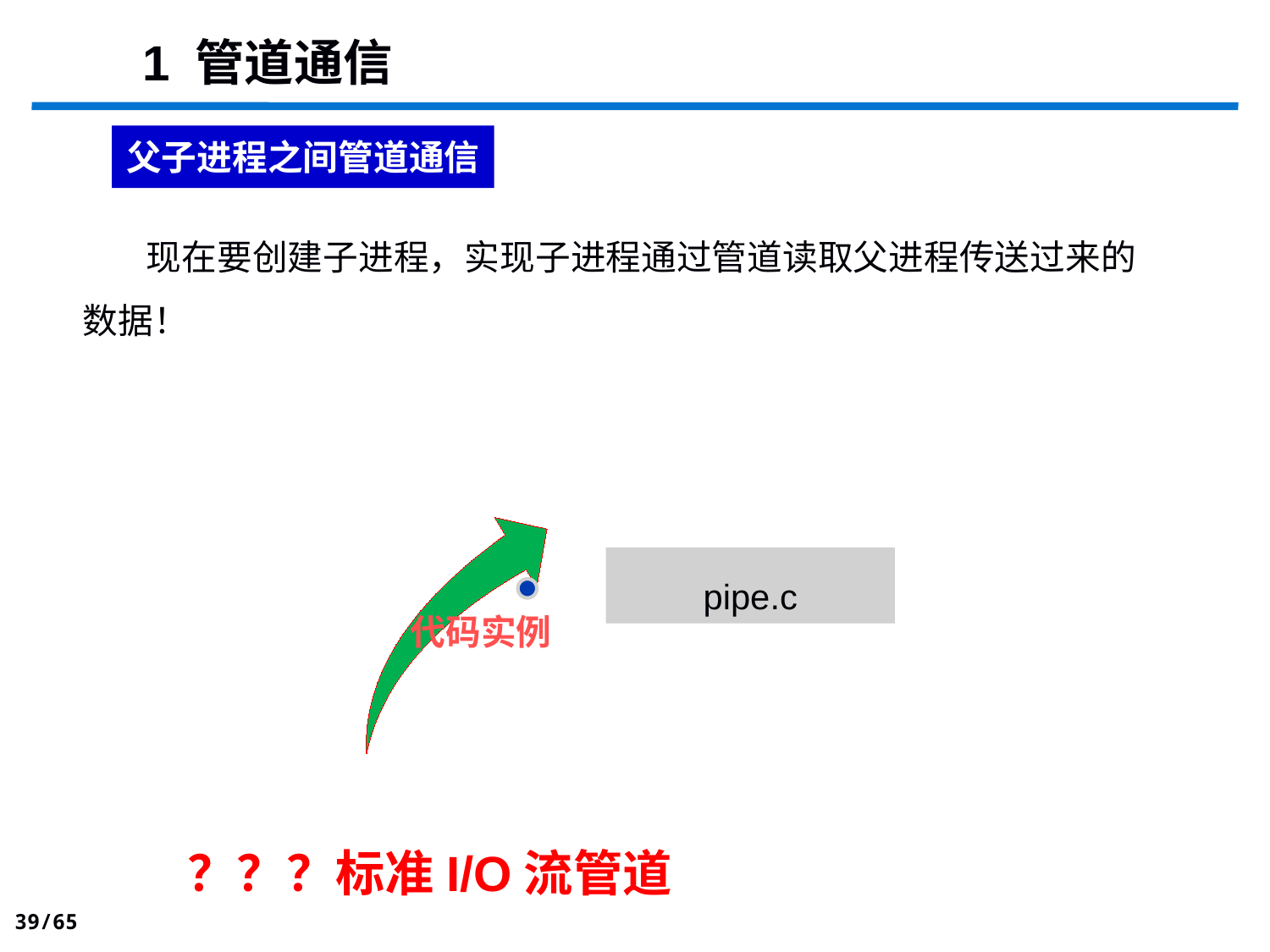

1 管道通信
父子进程之间管道通信
现在要创建子进程，实现子进程通过管道读取父进程传送过来的数据！
代码实例
pipe.c
？？？标准I/O流管道